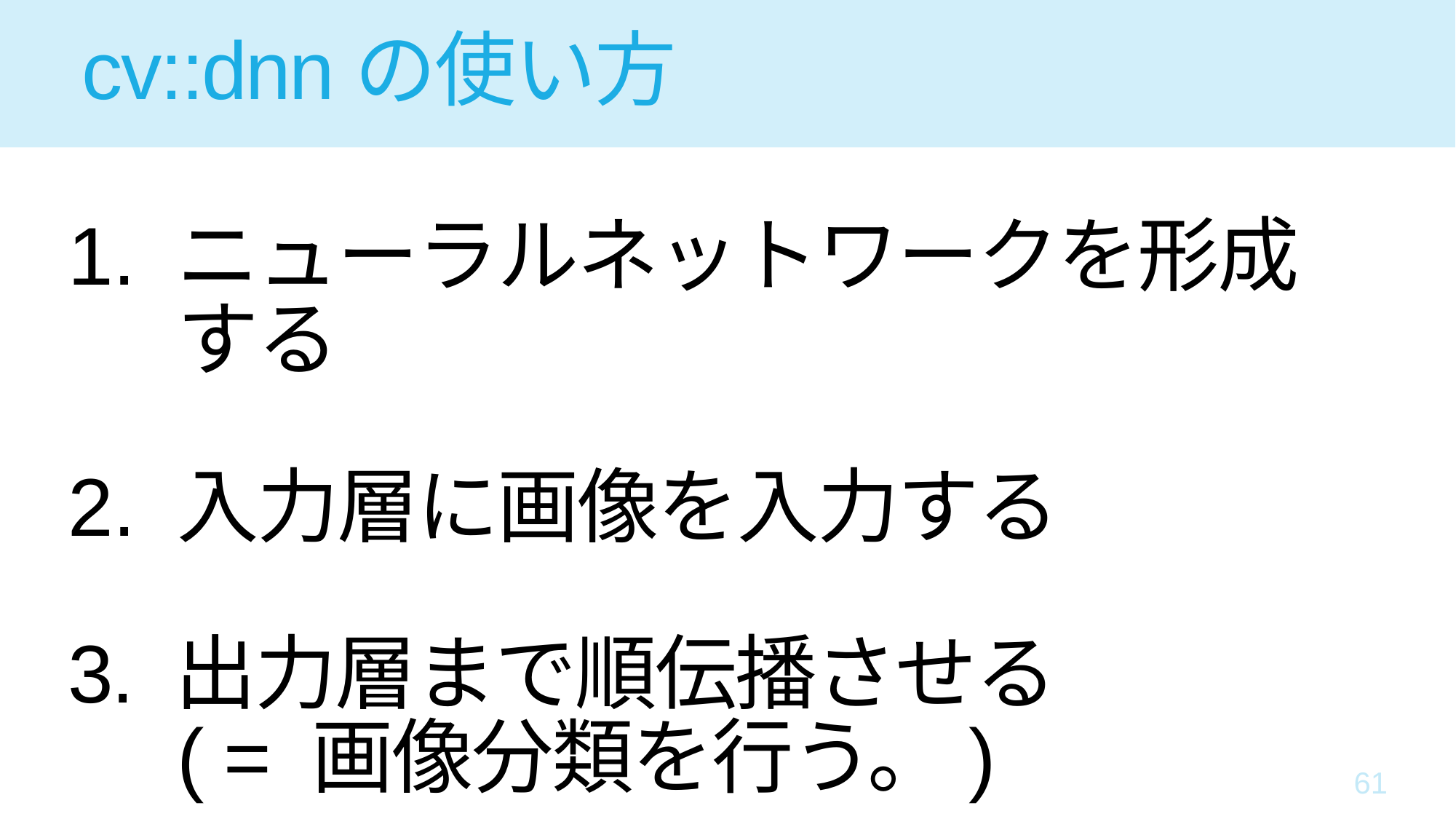

# cv::dnnの使い方
ニューラルネットワークを形成する

入力層に画像を入力する

3. 出力層まで順伝播させる
	( = 画像分類を行う。)